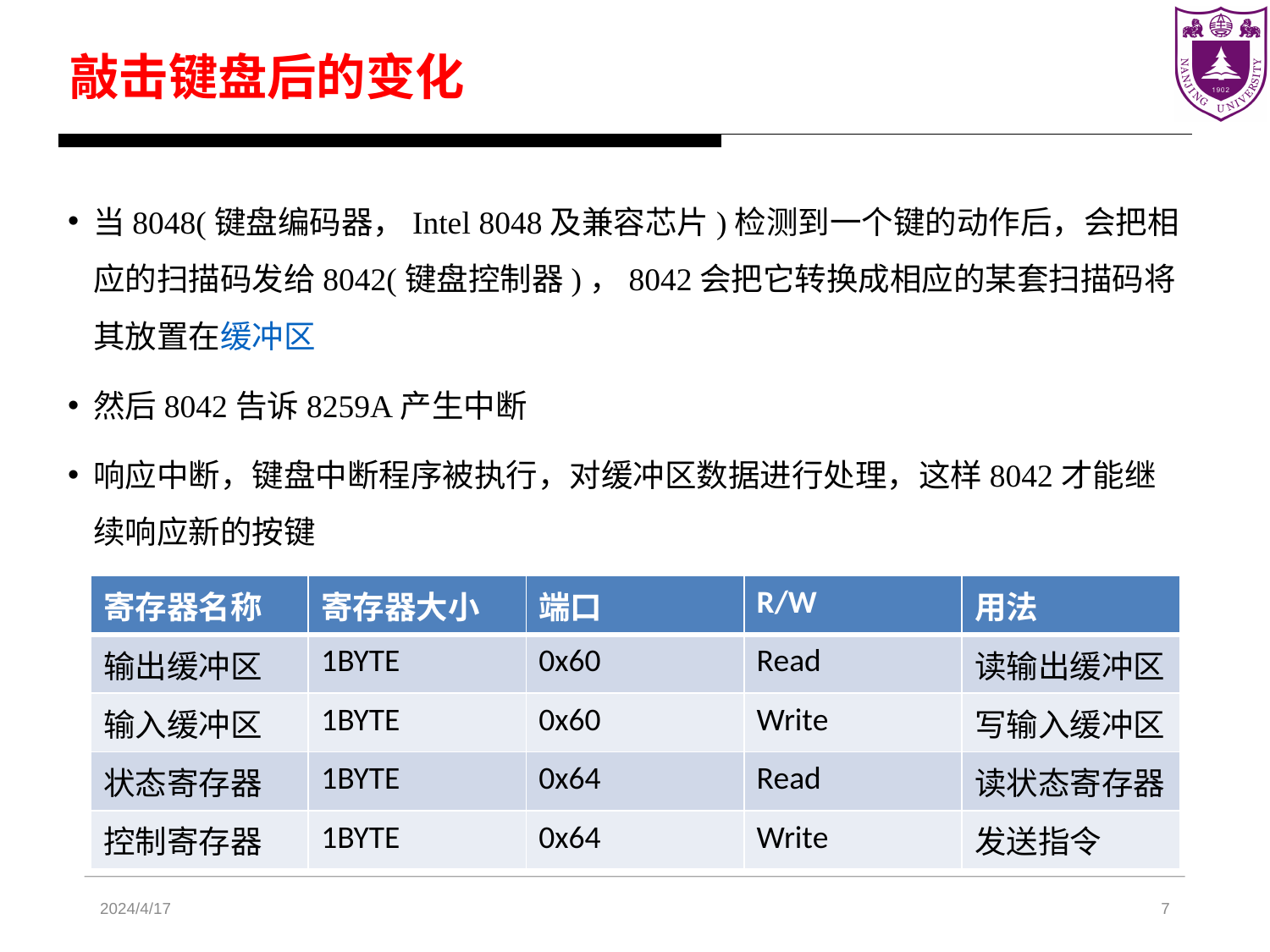

敲击键盘后的变化
当8048(键盘编码器，Intel 8048及兼容芯片)检测到一个键的动作后，会把相应的扫描码发给8042(键盘控制器)，8042会把它转换成相应的某套扫描码将其放置在缓冲区
然后8042告诉8259A产生中断
响应中断，键盘中断程序被执行，对缓冲区数据进行处理，这样8042才能继续响应新的按键

| 寄存器名称 | 寄存器大小 | 端口 | R/W | 用法 |
| --- | --- | --- | --- | --- |
| 输出缓冲区 | 1BYTE | 0x60 | Read | 读输出缓冲区 |
| 输入缓冲区 | 1BYTE | 0x60 | Write | 写输入缓冲区 |
| 状态寄存器 | 1BYTE | 0x64 | Read | 读状态寄存器 |
| 控制寄存器 | 1BYTE | 0x64 | Write | 发送指令 |
2024/4/17
7